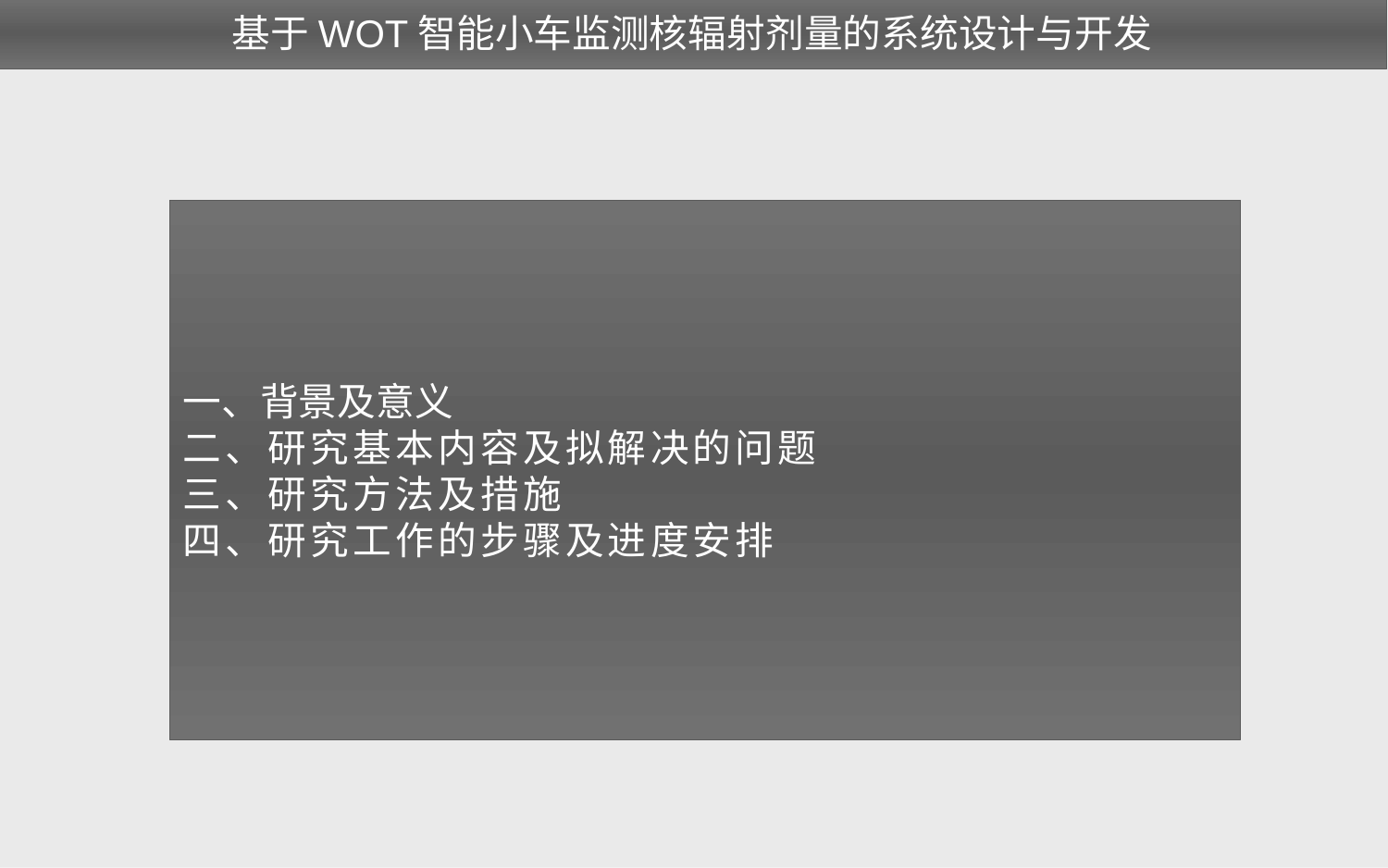

基于WOT智能小车监测核辐射剂量的系统设计与开发
一、背景及意义
二、研究基本内容及拟解决的问题
三、研究方法及措施
四、研究工作的步骤及进度安排